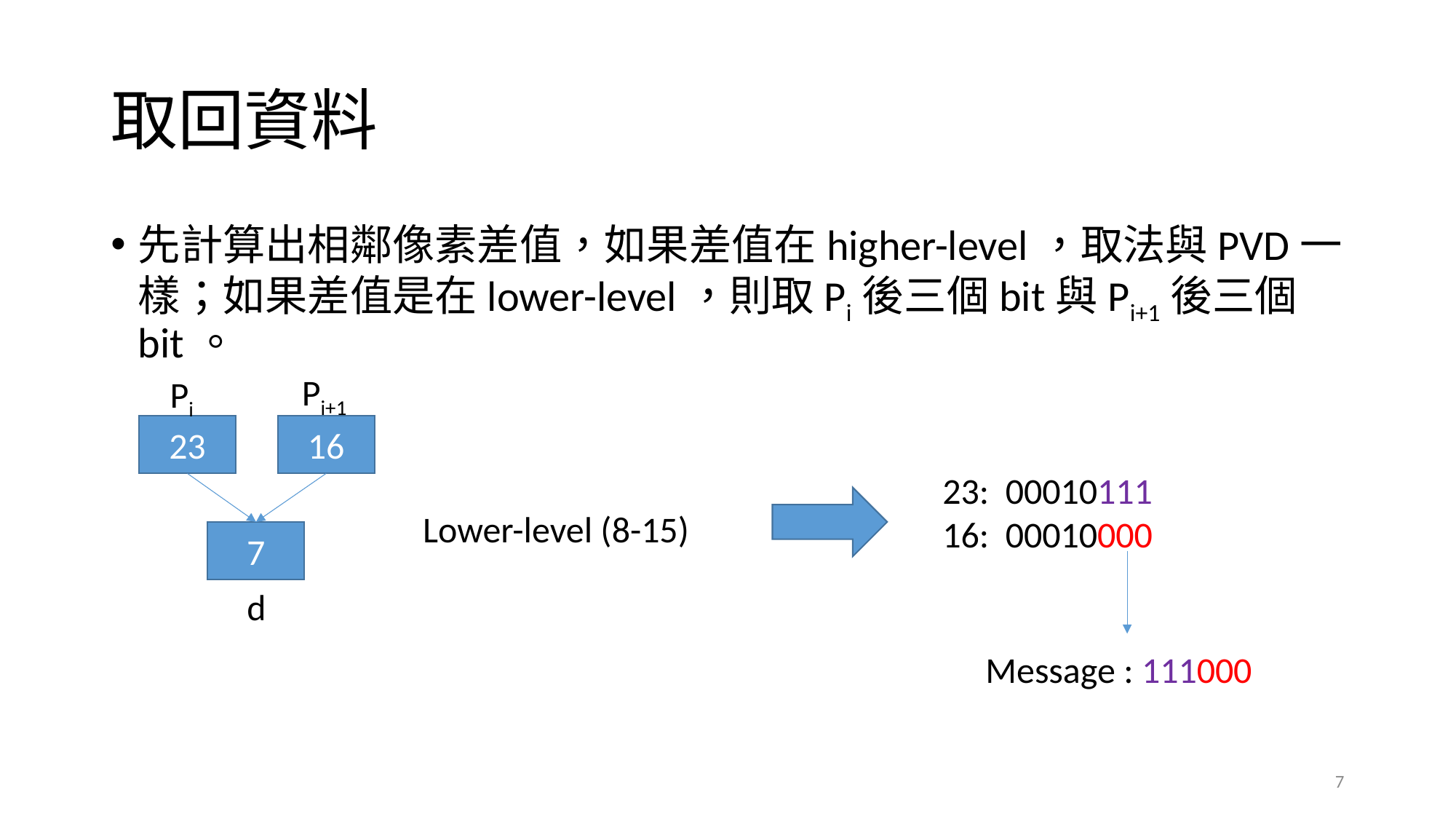

# 取回資料
先計算出相鄰像素差值，如果差值在higher-level，取法與PVD一樣；如果差值是在lower-level，則取Pi後三個bit與Pi+1後三個bit。
Pi+1
Pi
23
16
23:  00010111
16:  00010000

Lower-level (8-15)
7
d
Message : 111000
7